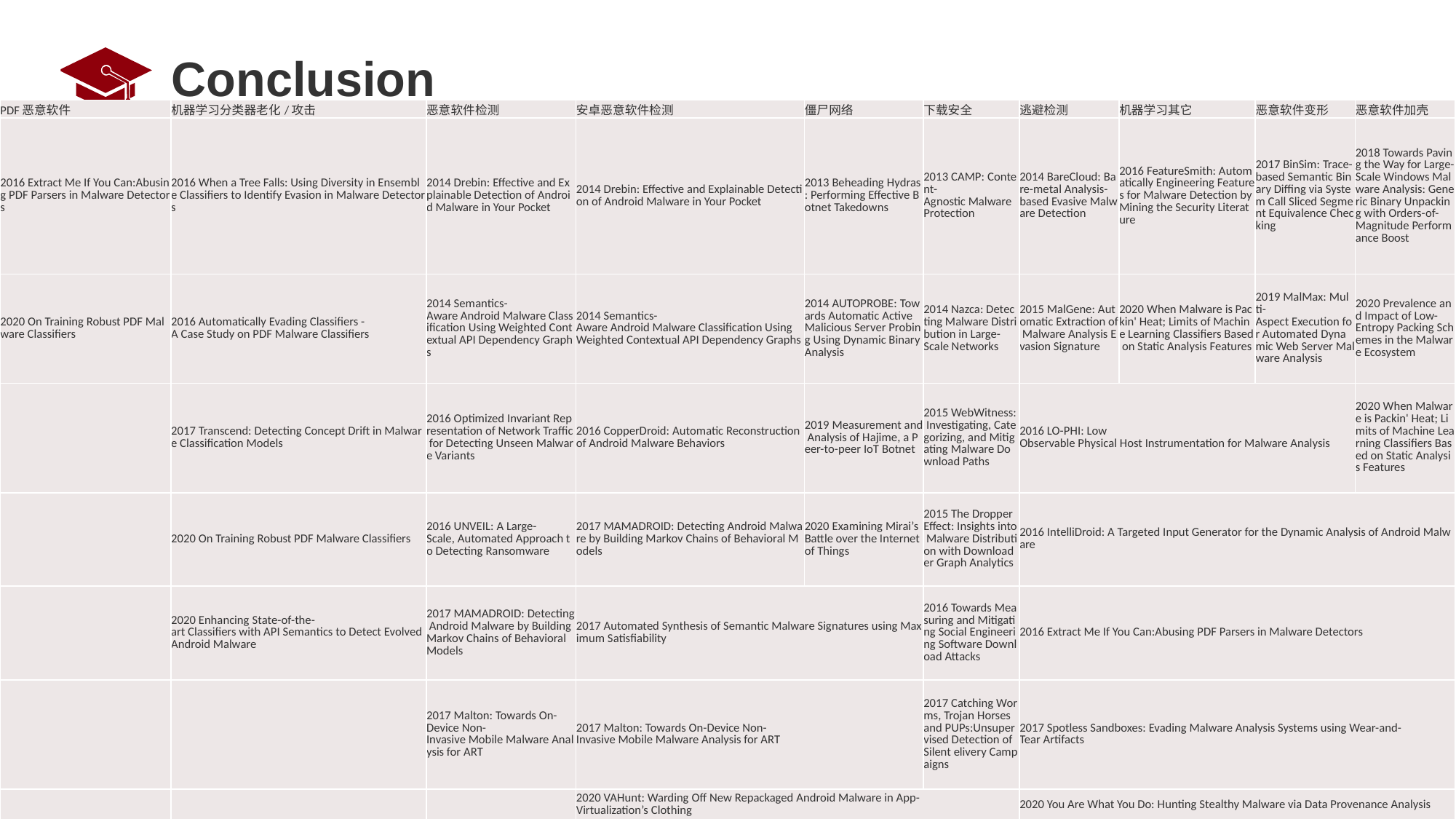

# Conclusion
| PDF恶意软件 | 机器学习分类器老化/攻击 | 恶意软件检测 | 安卓恶意软件检测 | 僵尸网络 | 下载安全 | 逃避检测 | 机器学习其它 | 恶意软件变形 | 恶意软件加壳 |
| --- | --- | --- | --- | --- | --- | --- | --- | --- | --- |
| 2016 Extract Me If You Can:Abusing PDF Parsers in Malware Detectors | 2016 When a Tree Falls: Using Diversity in Ensemble Classifiers to Identify Evasion in Malware Detectors | 2014 Drebin: Effective and Explainable Detection of Android Malware in Your Pocket | 2014 Drebin: Effective and Explainable Detection of Android Malware in Your Pocket | 2013 Beheading Hydras: Performing Effective Botnet Takedowns | 2013 CAMP: Content-Agnostic Malware Protection | 2014 BareCloud: Bare-metal Analysis-based Evasive Malware Detection | 2016 FeatureSmith: Automatically Engineering Features for Malware Detection by Mining the Security Literature | 2017 BinSim: Trace-based Semantic Binary Diffing via System Call Sliced Segment Equivalence Checking | 2018 Towards Paving the Way for Large-Scale Windows Malware Analysis: Generic Binary Unpacking with Orders-of-Magnitude Performance Boost |
| 2020 On Training Robust PDF Malware Classifiers | 2016 Automatically Evading Classifiers -A Case Study on PDF Malware Classifiers | 2014 Semantics-Aware Android Malware Classification Using Weighted Contextual API Dependency Graphs | 2014 Semantics-Aware Android Malware Classification Using Weighted Contextual API Dependency Graphs | 2014 AUTOPROBE: Towards Automatic Active Malicious Server Probing Using Dynamic Binary Analysis | 2014 Nazca: Detecting Malware Distribution in Large-Scale Networks | 2015 MalGene: Automatic Extraction of Malware Analysis Evasion Signature | 2020 When Malware is Packin' Heat; Limits of Machine Learning Classifiers Based on Static Analysis Features | 2019 MalMax: Multi-Aspect Execution for Automated Dynamic Web Server Malware Analysis | 2020 Prevalence and Impact of Low-Entropy Packing Schemes in the Malware Ecosystem |
|  | 2017 Transcend: Detecting Concept Drift in Malware Classification Models | 2016 Optimized Invariant Representation of Network Traffic for Detecting Unseen Malware Variants | 2016 CopperDroid: Automatic Reconstruction of Android Malware Behaviors | 2019 Measurement and Analysis of Hajime, a Peer-to-peer IoT Botnet | 2015 WebWitness: Investigating, Categorizing, and Mitigating Malware Download Paths | 2016 LO-PHI: Low Observable Physical Host Instrumentation for Malware Analysis |  |  | 2020 When Malware is Packin' Heat; Limits of Machine Learning Classifiers Based on Static Analysis Features |
|  | 2020 On Training Robust PDF Malware Classifiers | 2016 UNVEIL: A Large-Scale, Automated Approach to Detecting Ransomware | 2017 MAMADROID: Detecting Android Malware by Building Markov Chains of Behavioral Models | 2020 Examining Mirai’s Battle over the Internet of Things | 2015 The Dropper Effect: Insights into Malware Distribution with Downloader Graph Analytics | 2016 IntelliDroid: A Targeted Input Generator for the Dynamic Analysis of Android Malware |  |  |  |
|  | 2020 Enhancing State-of-the-art Classifiers with API Semantics to Detect Evolved Android Malware | 2017 MAMADROID: Detecting Android Malware by Building Markov Chains of Behavioral Models | 2017 Automated Synthesis of Semantic Malware Signatures using Maximum Satisfiability |  | 2016 Towards Measuring and Mitigating Social Engineering Software Download Attacks | 2016 Extract Me If You Can:Abusing PDF Parsers in Malware Detectors |  |  |  |
|  |  | 2017 Malton: Towards On-Device Non-Invasive Mobile Malware Analysis for ART | 2017 Malton: Towards On-Device Non-Invasive Mobile Malware Analysis for ART |  | 2017 Catching Worms, Trojan Horses and PUPs:Unsupervised Detection of Silent elivery Campaigns | 2017 Spotless Sandboxes: Evading Malware Analysis Systems using Wear-and-Tear Artifacts |  |  |  |
|  |  |  | 2020 VAHunt: Warding Off New Repackaged Android Malware in App-Virtualization’s Clothing |  |  | 2020 You Are What You Do: Hunting Stealthy Malware via Data Provenance Analysis |  |  |  |